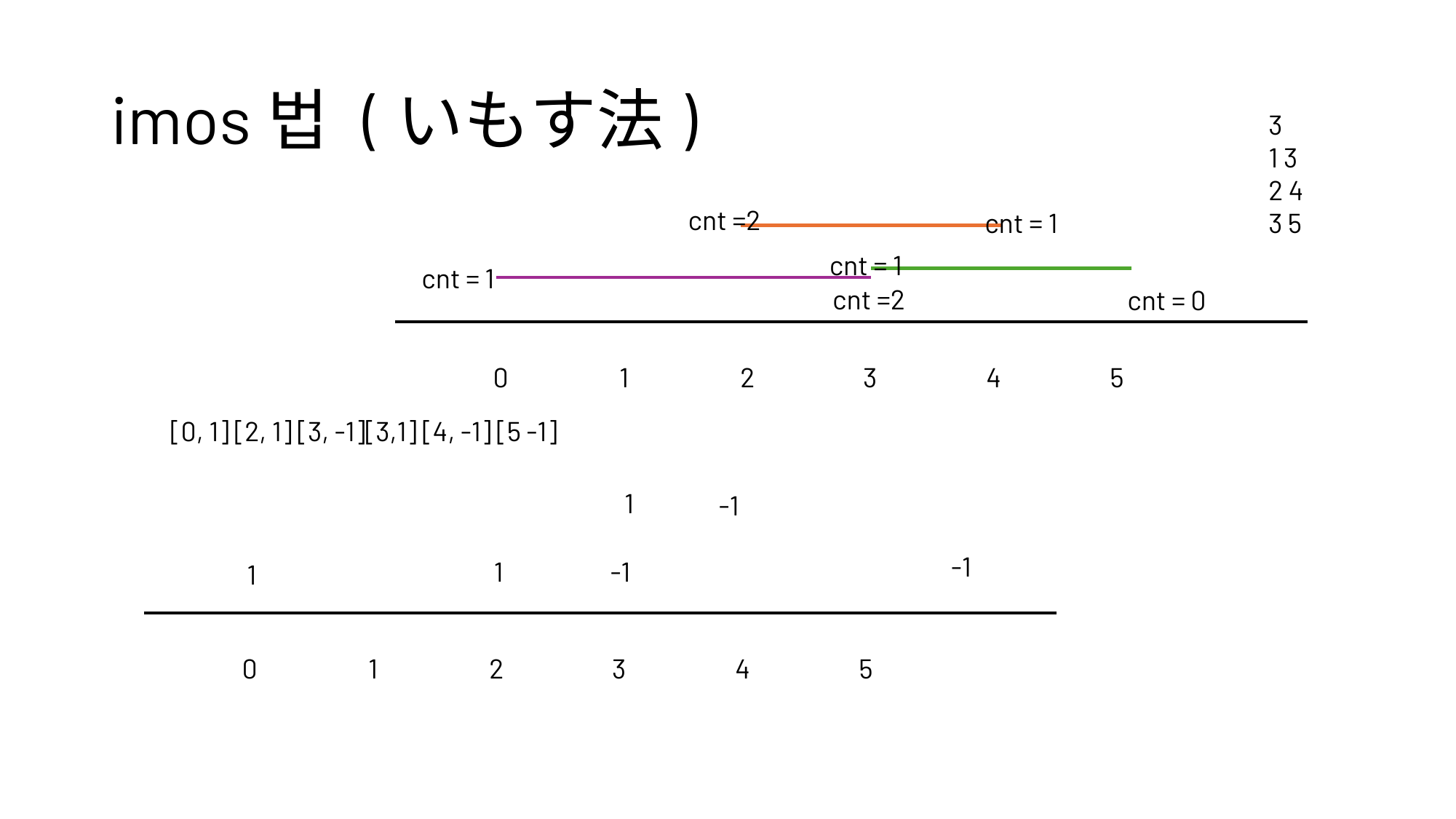

# imos법 (いもす法)
3
1 3
2 4
3 5
cnt =2
cnt = 1
cnt = 1
cnt = 1
cnt =2
cnt = 0
0
1
2
3
4
5
[0, 1] [2, 1] [3, -1][3,1] [4, -1] [5 -1]
1
-1
-1
1
-1
1
0
1
2
3
4
5